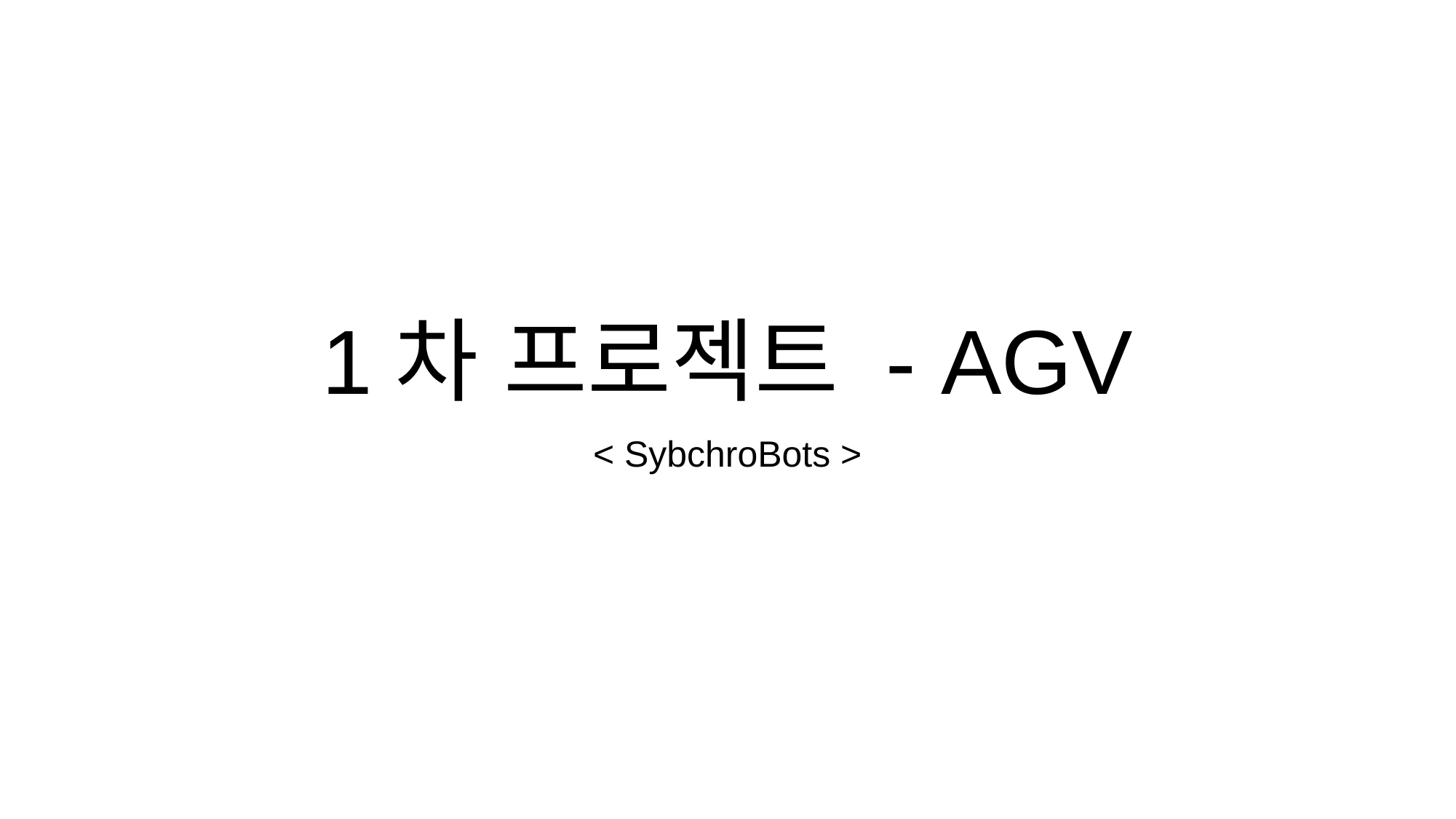

# 1차 프로젝트 - AGV
< SybchroBots >